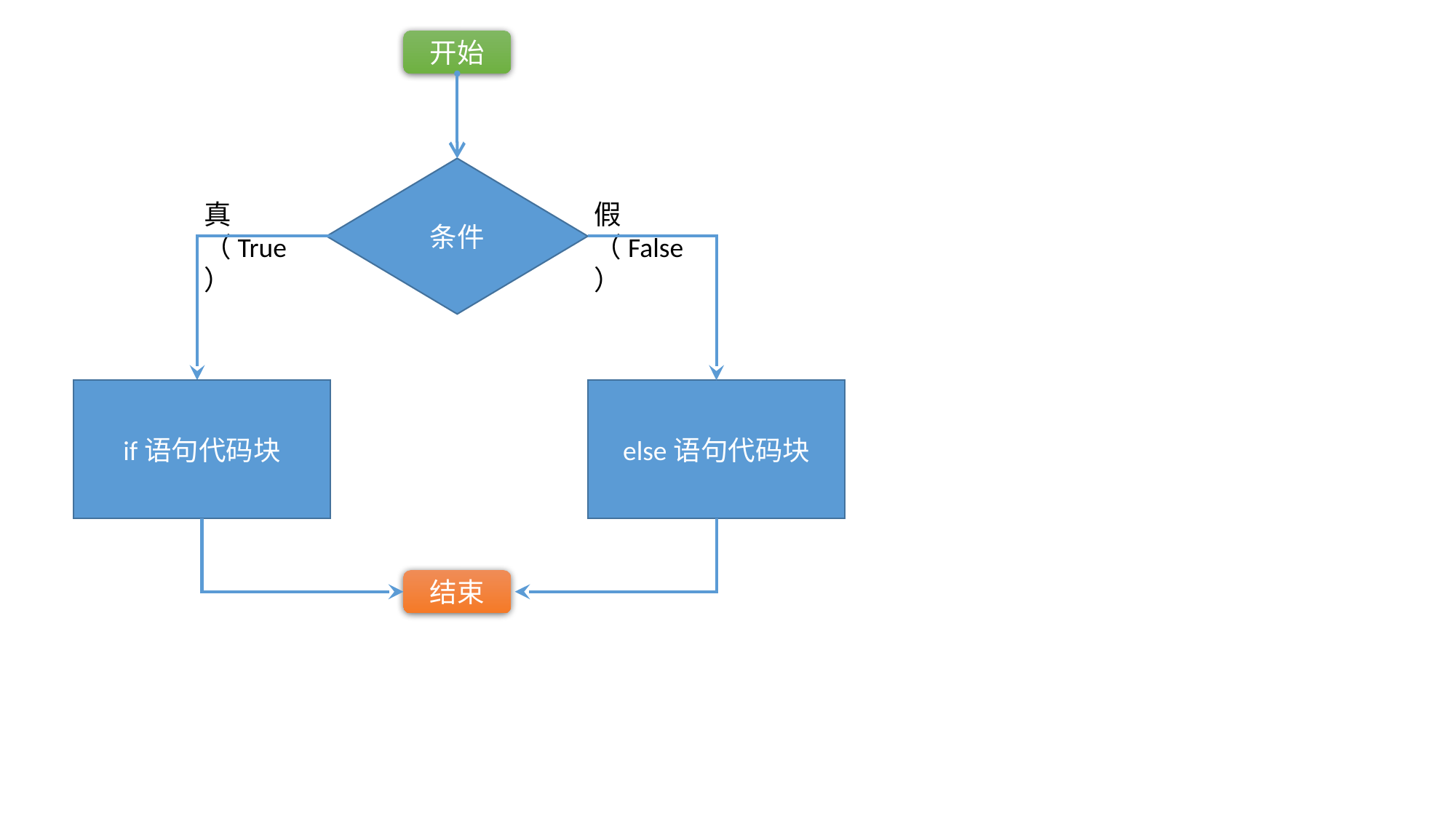

开始
条件
真（True）
假（False）
if语句代码块
else语句代码块
结束